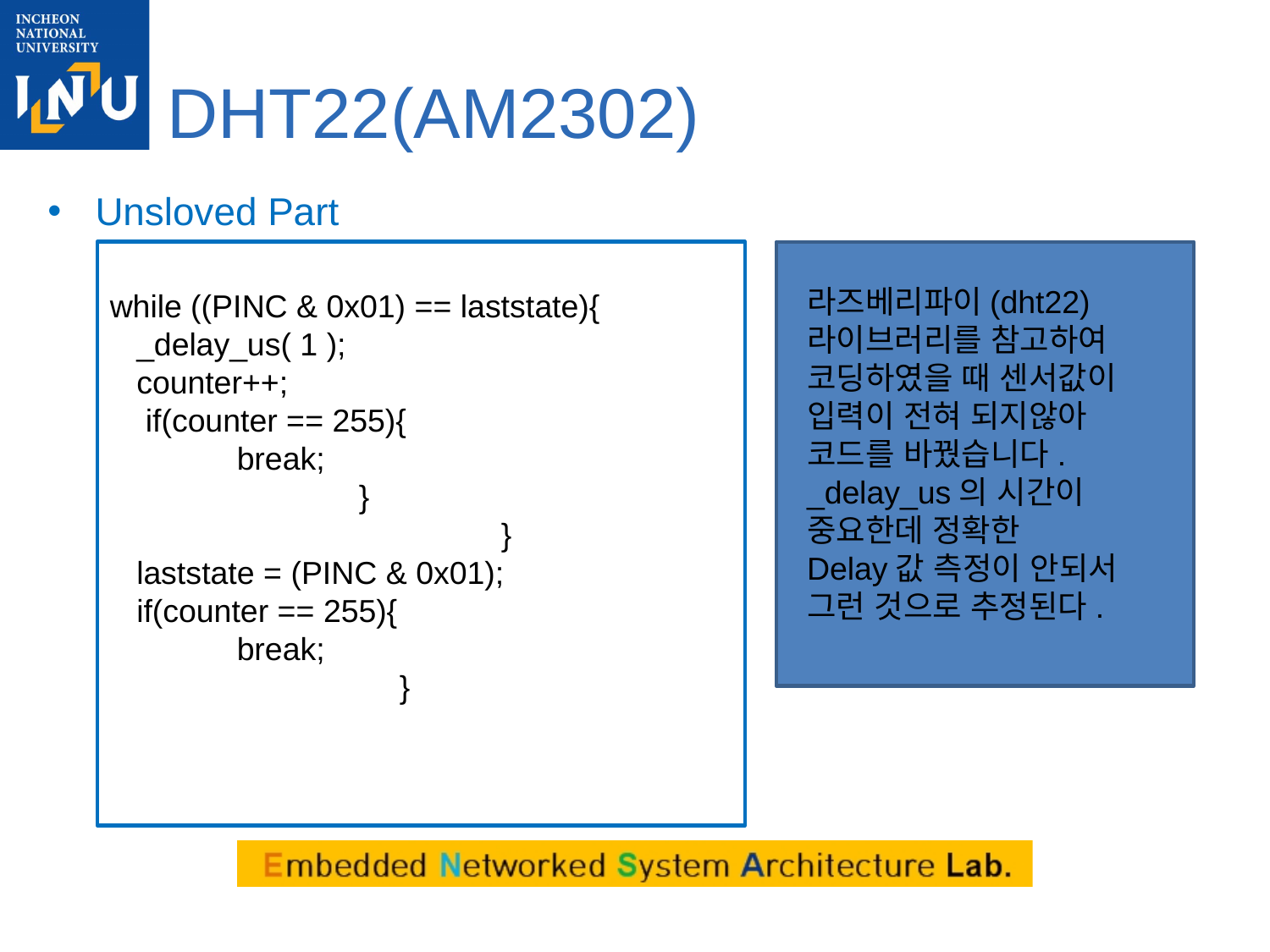

DHT22(AM2302)
Unsloved Part

while ((PINC & 0x01) == laststate){
   _delay_us( 1 );
   counter++;
    if(counter == 255){
	break;
                            }
                                            }
   laststate = (PINC & 0x01);
   if(counter == 255){
	break;
		    }

라즈베리파이(dht22)
라이브러리를 참고하여
코딩하였을 때 센서값이 입력이 전혀 되지않아
코드를 바꿨습니다.
_delay_us의 시간이
중요한데 정확한
Delay값 측정이 안되서
그런 것으로 추정된다.